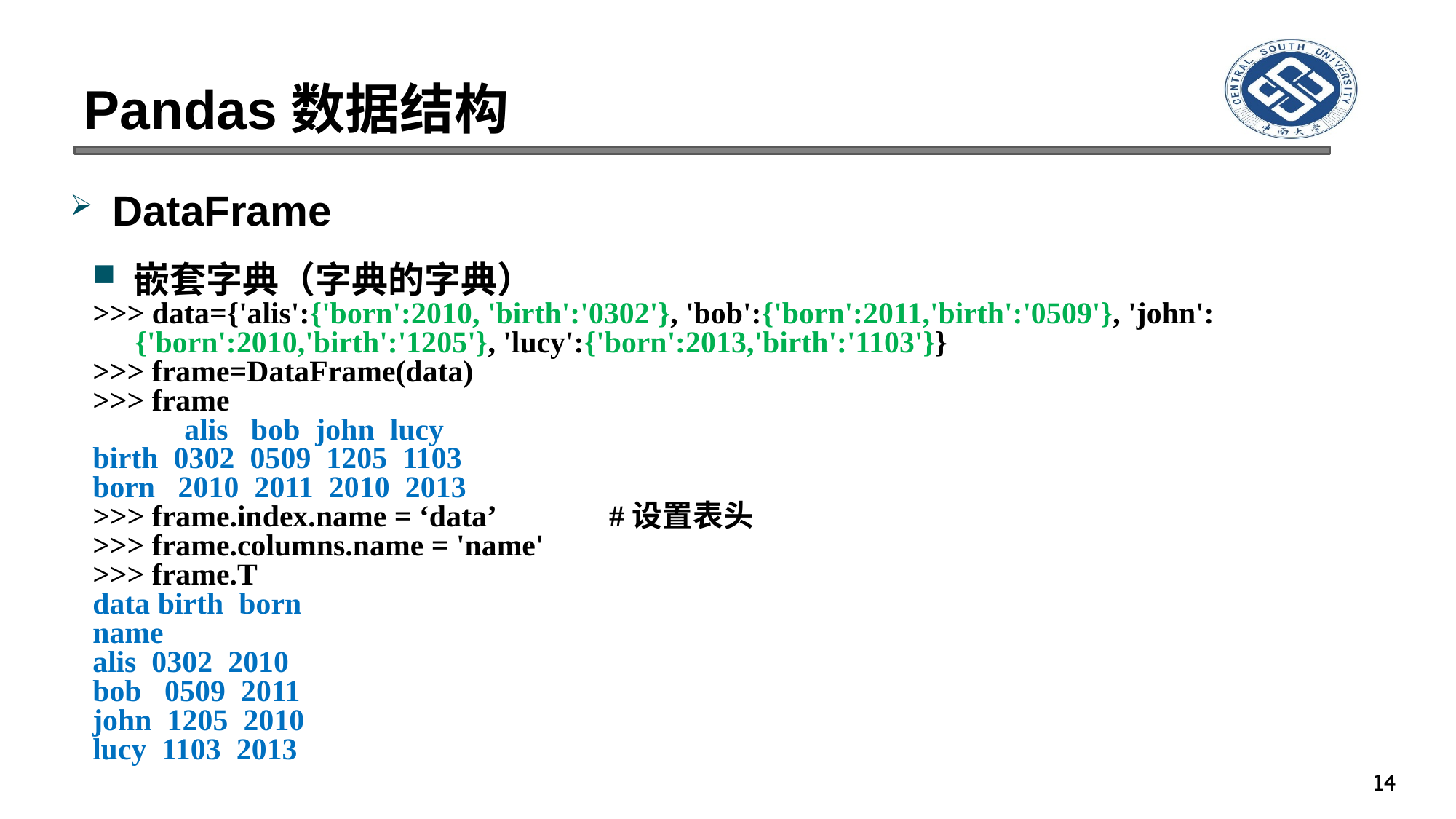

# Pandas数据结构
DataFrame
嵌套字典（字典的字典）
>>> data={'alis':{'born':2010, 'birth':'0302'}, 'bob':{'born':2011,'birth':'0509'}, 'john': {'born':2010,'birth':'1205'}, 'lucy':{'born':2013,'birth':'1103'}}
>>> frame=DataFrame(data)
>>> frame
            alis   bob  john  lucy
birth  0302  0509  1205  1103
born   2010  2011  2010  2013
>>> frame.index.name = ‘data’               #设置表头
>>> frame.columns.name = 'name'
>>> frame.T
data birth  born
name
alis  0302  2010
bob   0509  2011
john  1205  2010
lucy  1103  2013
14